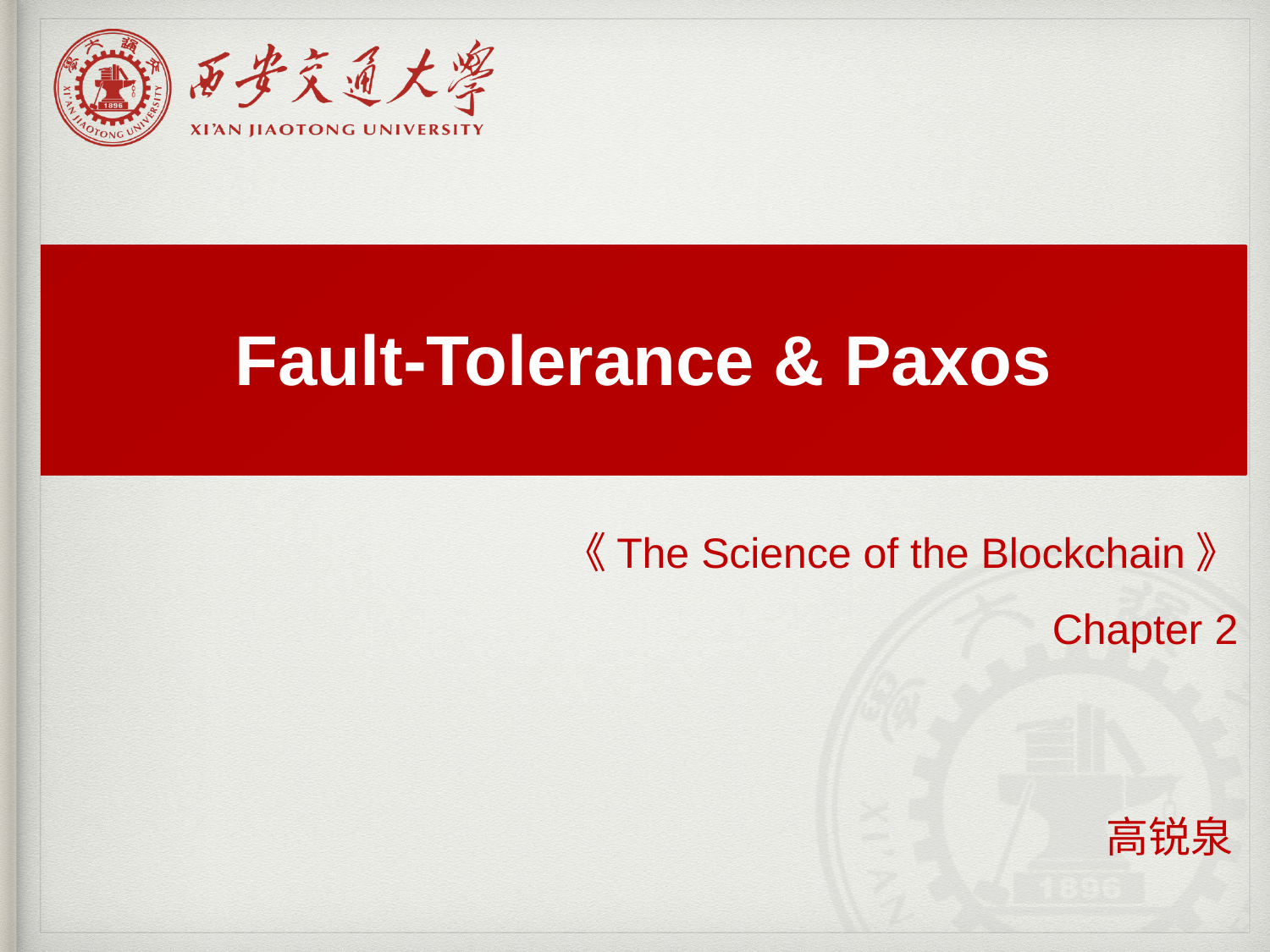

Fault-Tolerance & Paxos
《The Science of the Blockchain》
Chapter 2
高锐泉